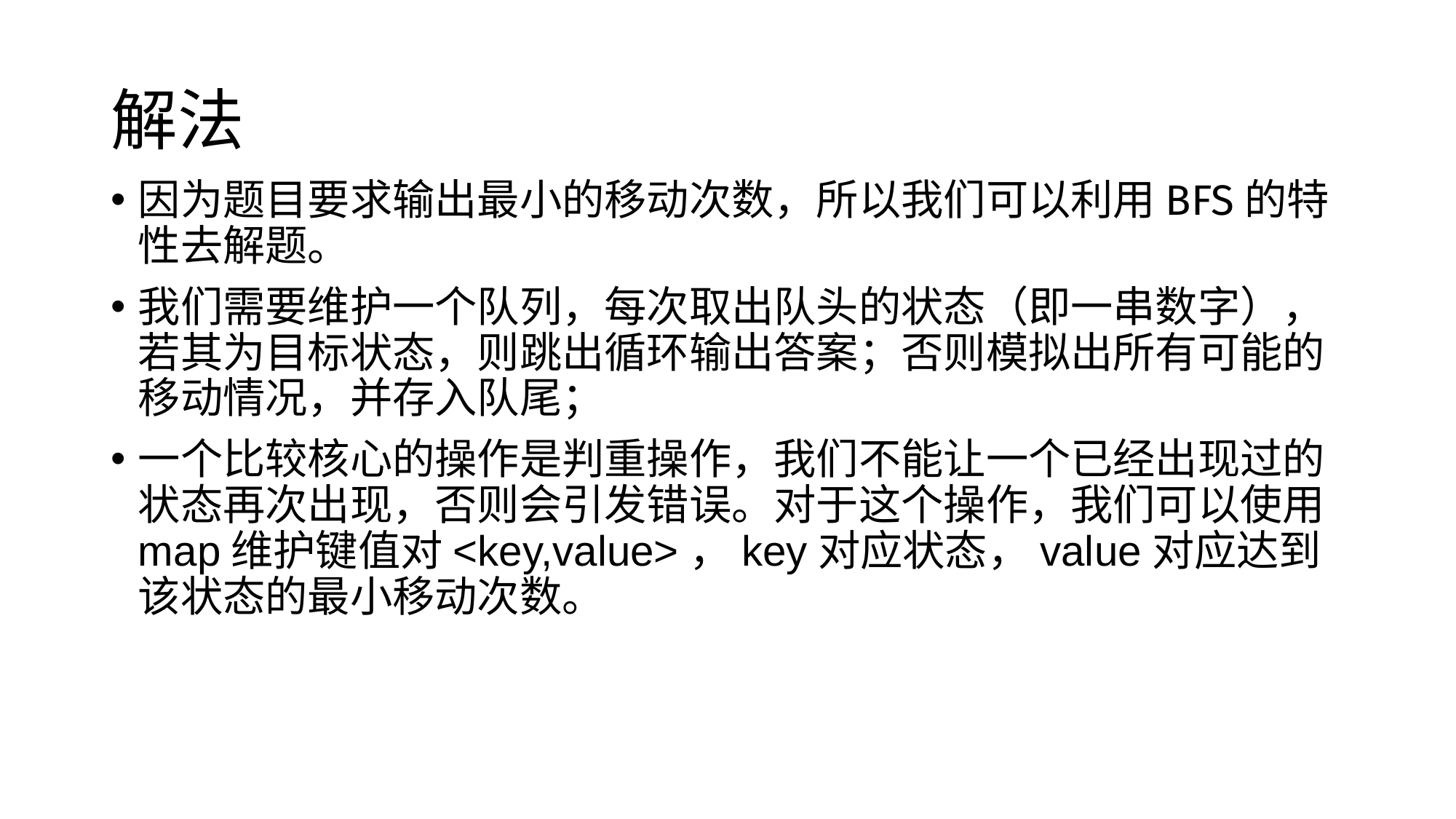

# 解法
因为题目要求输出最小的移动次数，所以我们可以利用BFS的特性去解题。
我们需要维护一个队列，每次取出队头的状态（即一串数字），若其为目标状态，则跳出循环输出答案；否则模拟出所有可能的移动情况，并存入队尾；
一个比较核心的操作是判重操作，我们不能让一个已经出现过的状态再次出现，否则会引发错误。对于这个操作，我们可以使用map维护键值对<key,value>，key对应状态，value对应达到该状态的最小移动次数。